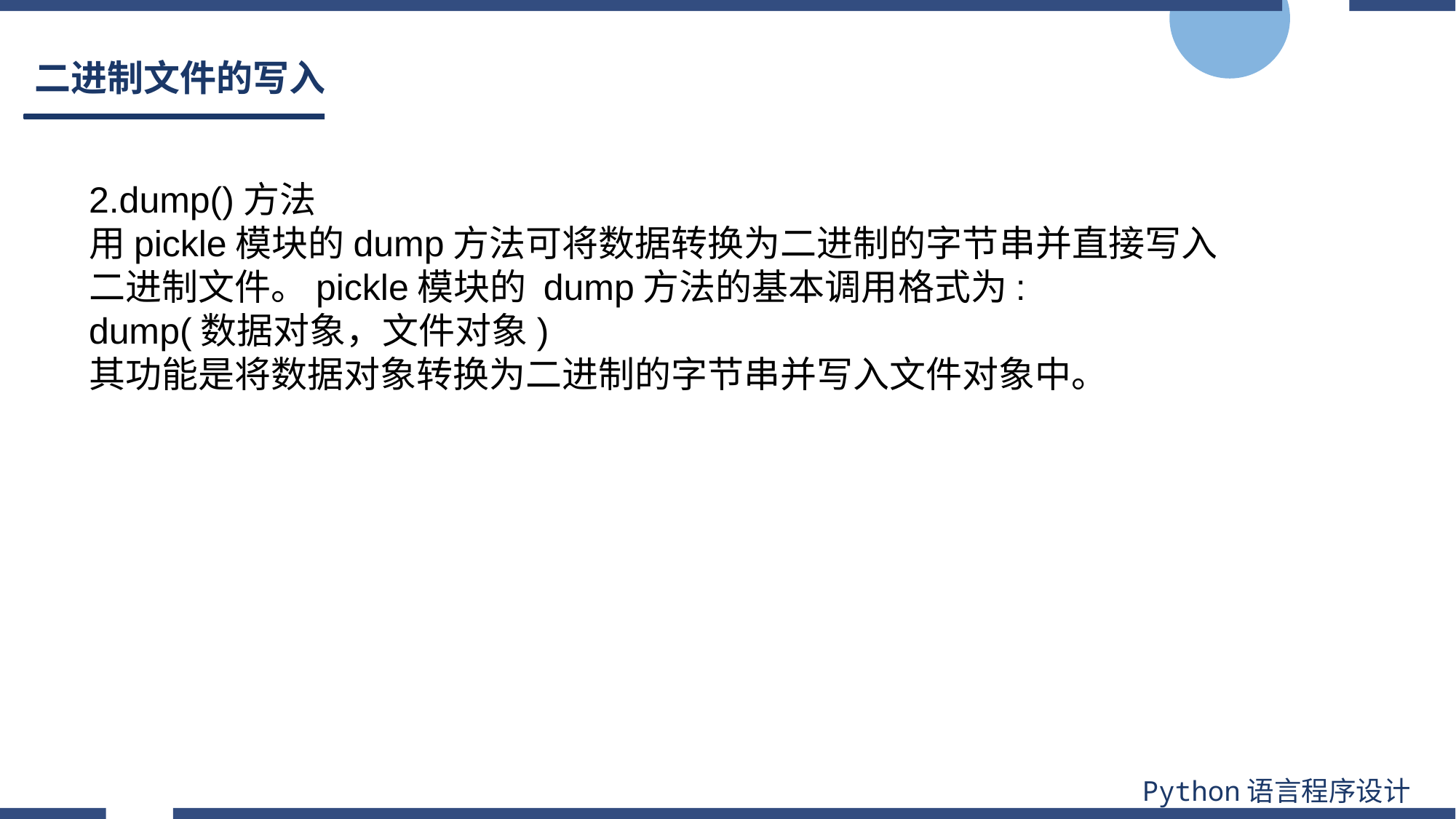

# 二进制文件的写入
2.dump()方法
用pickle模块的dump方法可将数据转换为二进制的字节串并直接写入二进制文件。pickle模块的 dump方法的基本调用格式为:
dump(数据对象，文件对象)
其功能是将数据对象转换为二进制的字节串并写入文件对象中。